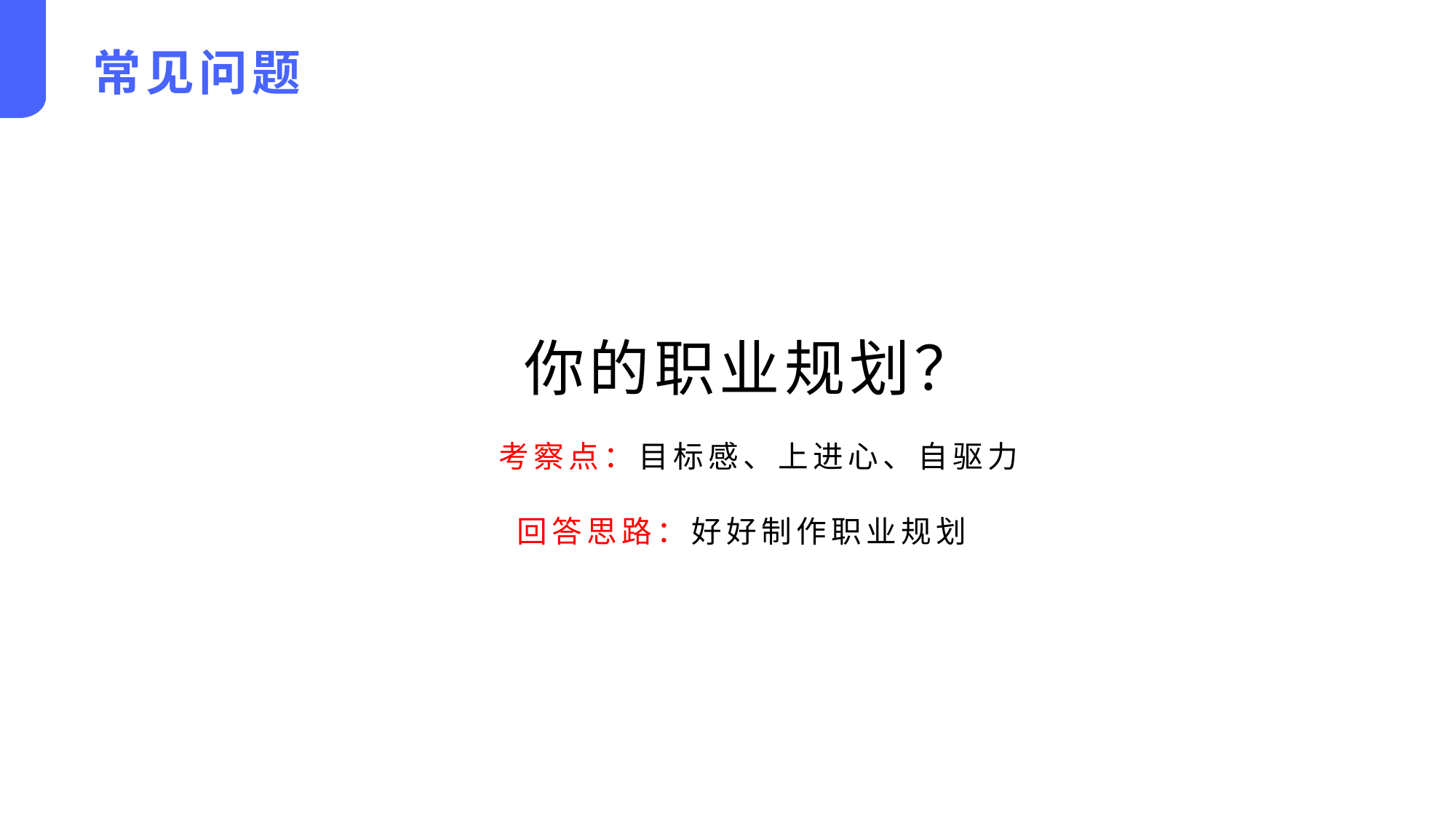

常见问题
你的职业规划？
考察点：目标感、上进心、自驱力
回答思路：好好制作职业规划